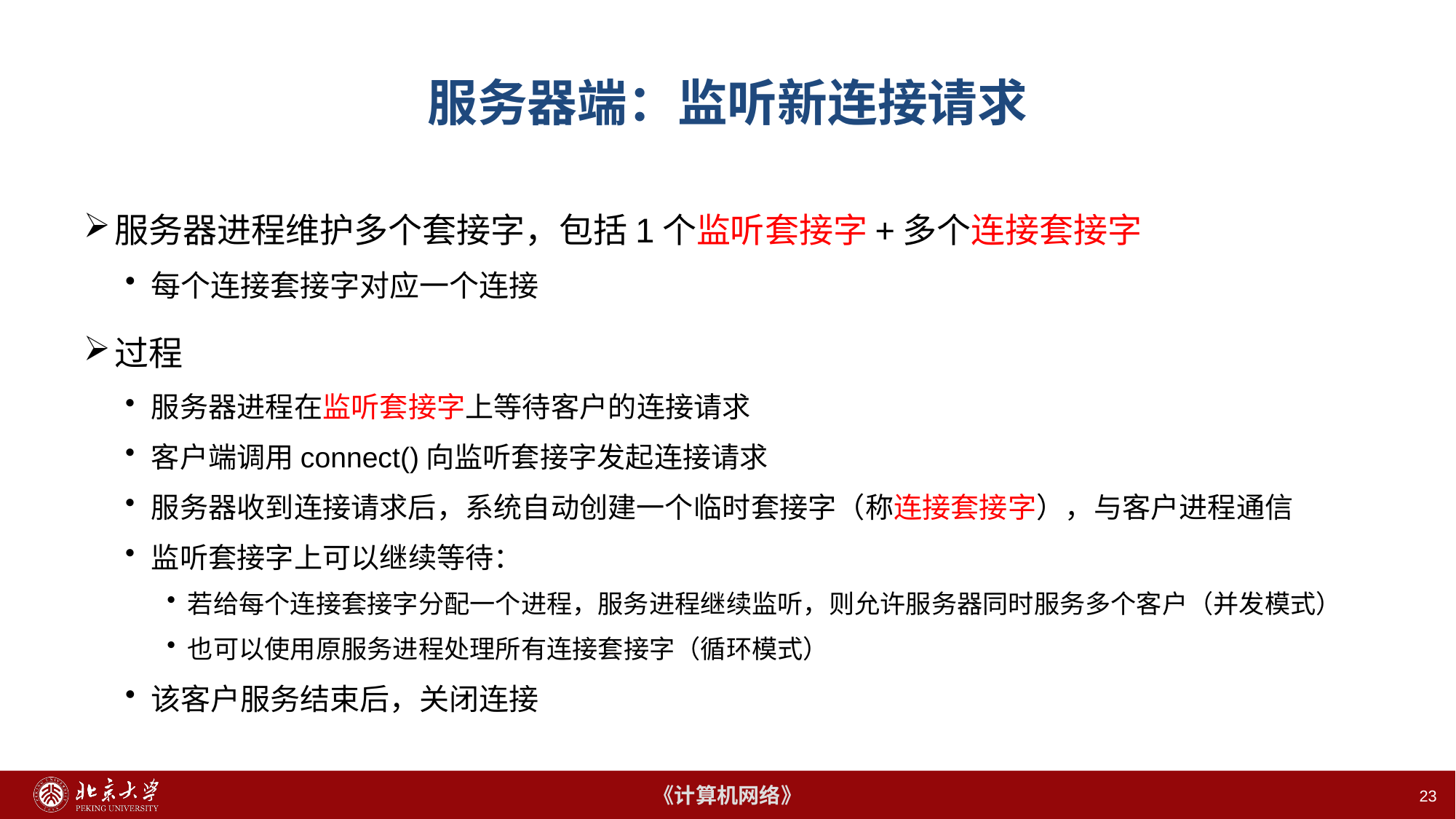

23
# 服务器端：监听新连接请求
服务器进程维护多个套接字，包括1个监听套接字+多个连接套接字
每个连接套接字对应一个连接
过程
服务器进程在监听套接字上等待客户的连接请求
客户端调用connect()向监听套接字发起连接请求
服务器收到连接请求后，系统自动创建一个临时套接字（称连接套接字），与客户进程通信
监听套接字上可以继续等待：
若给每个连接套接字分配一个进程，服务进程继续监听，则允许服务器同时服务多个客户（并发模式）
也可以使用原服务进程处理所有连接套接字（循环模式）
该客户服务结束后，关闭连接